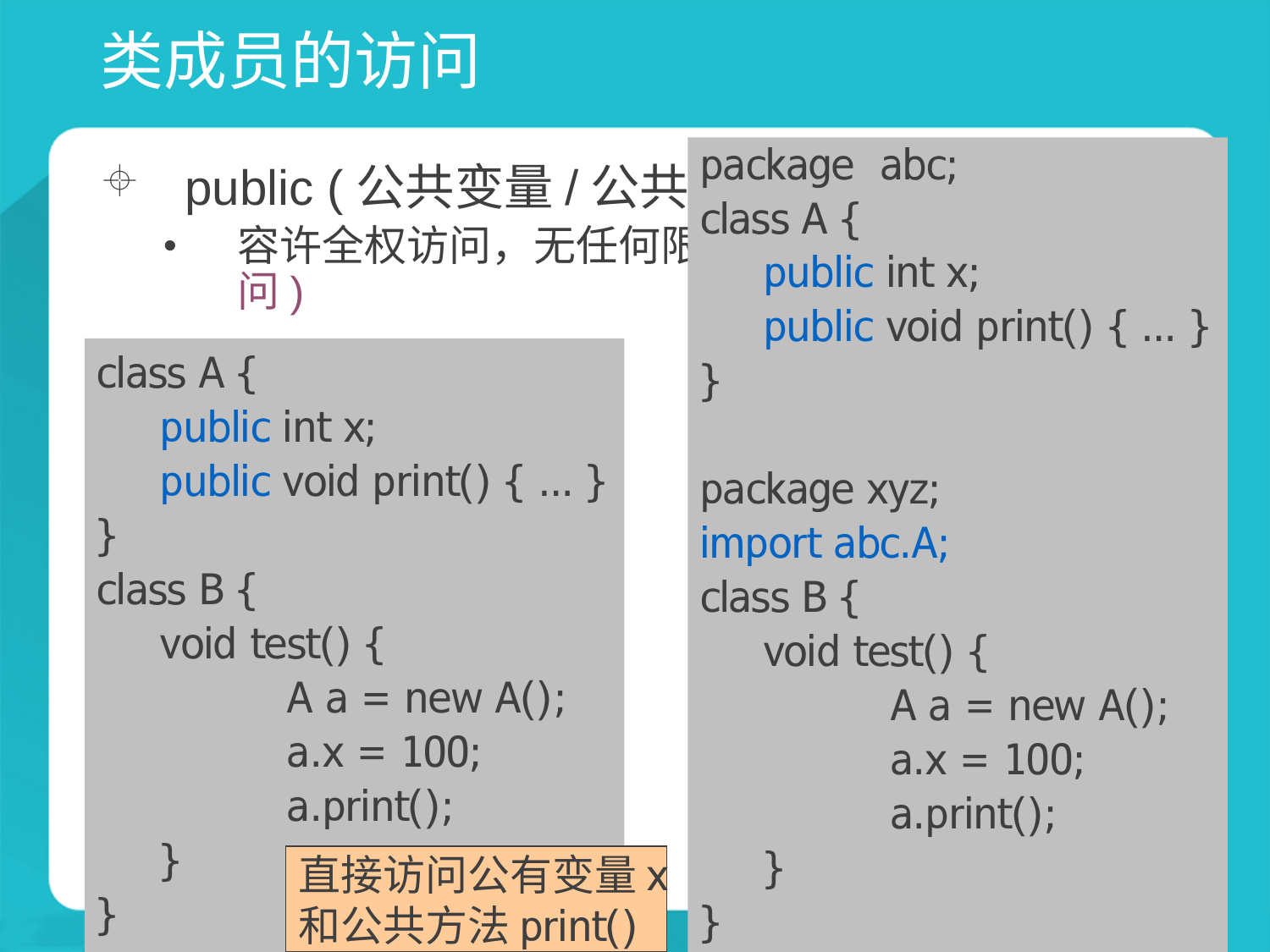

# 类成员的访问
package  abc;
class A {
	public int x;
	public void print() { … }
}

package xyz;
import abc.A;
class B {
	void test() {
		A a = new A();
		a.x = 100;
		a.print();
	}
}
public (公共变量/公共方法)
容许全权访问，无任何限制(先构造对象，再访问)
class A {
	public int x;
	public void print() { … }
}
class B {
	void test() {
		A a = new A();
		a.x = 100;
		a.print();
	}
}
直接访问公有变量x
和公共方法print()
32